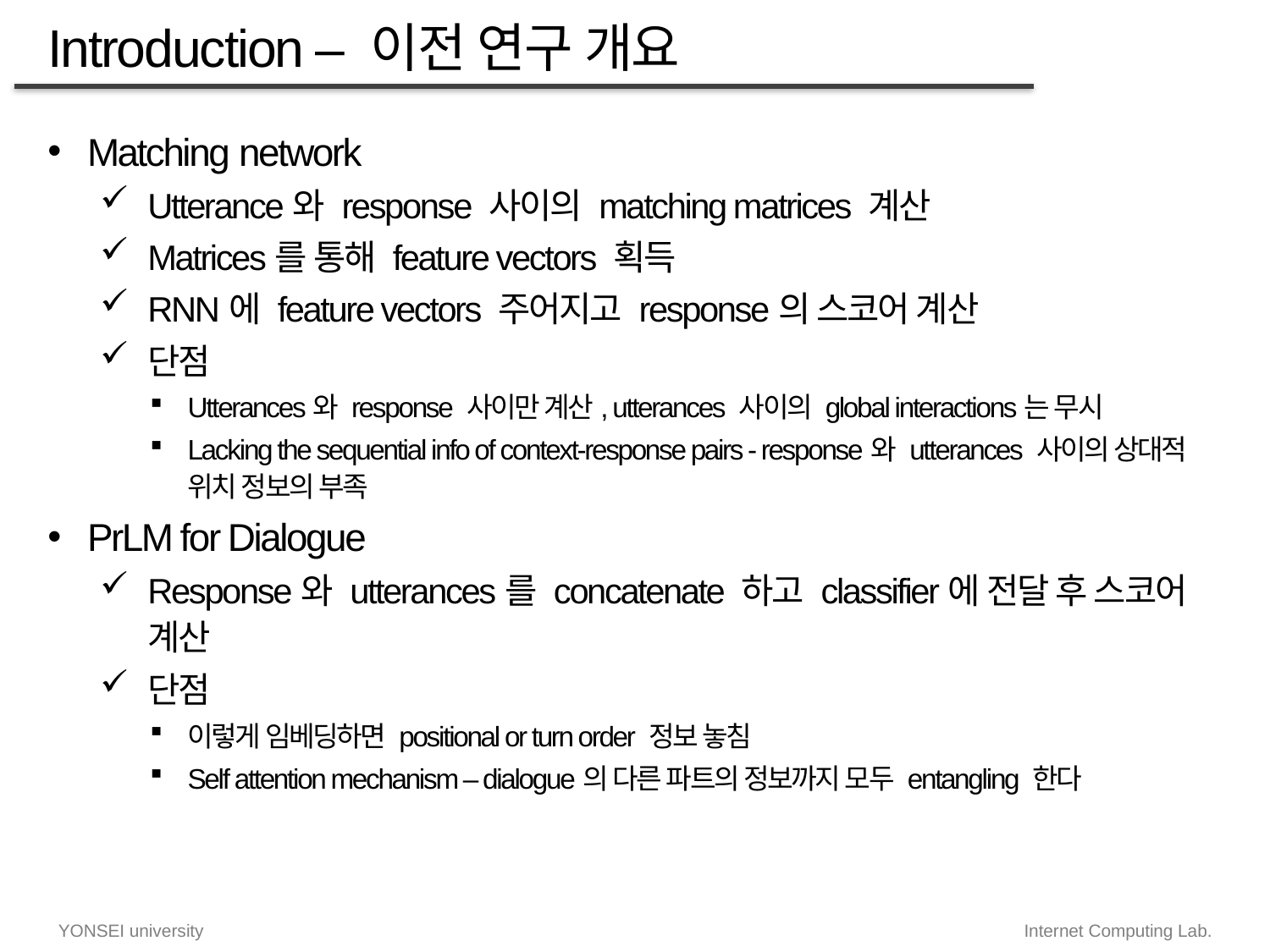

# Introduction – 이전 연구 개요
Matching network
Utterance와 response 사이의 matching matrices 계산
Matrices를 통해 feature vectors 획득
RNN에 feature vectors 주어지고 response의 스코어 계산
단점
Utterances와 response 사이만 계산, utterances 사이의 global interactions는 무시
Lacking the sequential info of context-response pairs - response와 utterances 사이의 상대적 위치 정보의 부족
PrLM for Dialogue
Response와 utterances를 concatenate 하고 classifier에 전달 후 스코어 계산
단점
이렇게 임베딩하면 positional or turn order 정보 놓침
Self attention mechanism – dialogue의 다른 파트의 정보까지 모두 entangling 한다